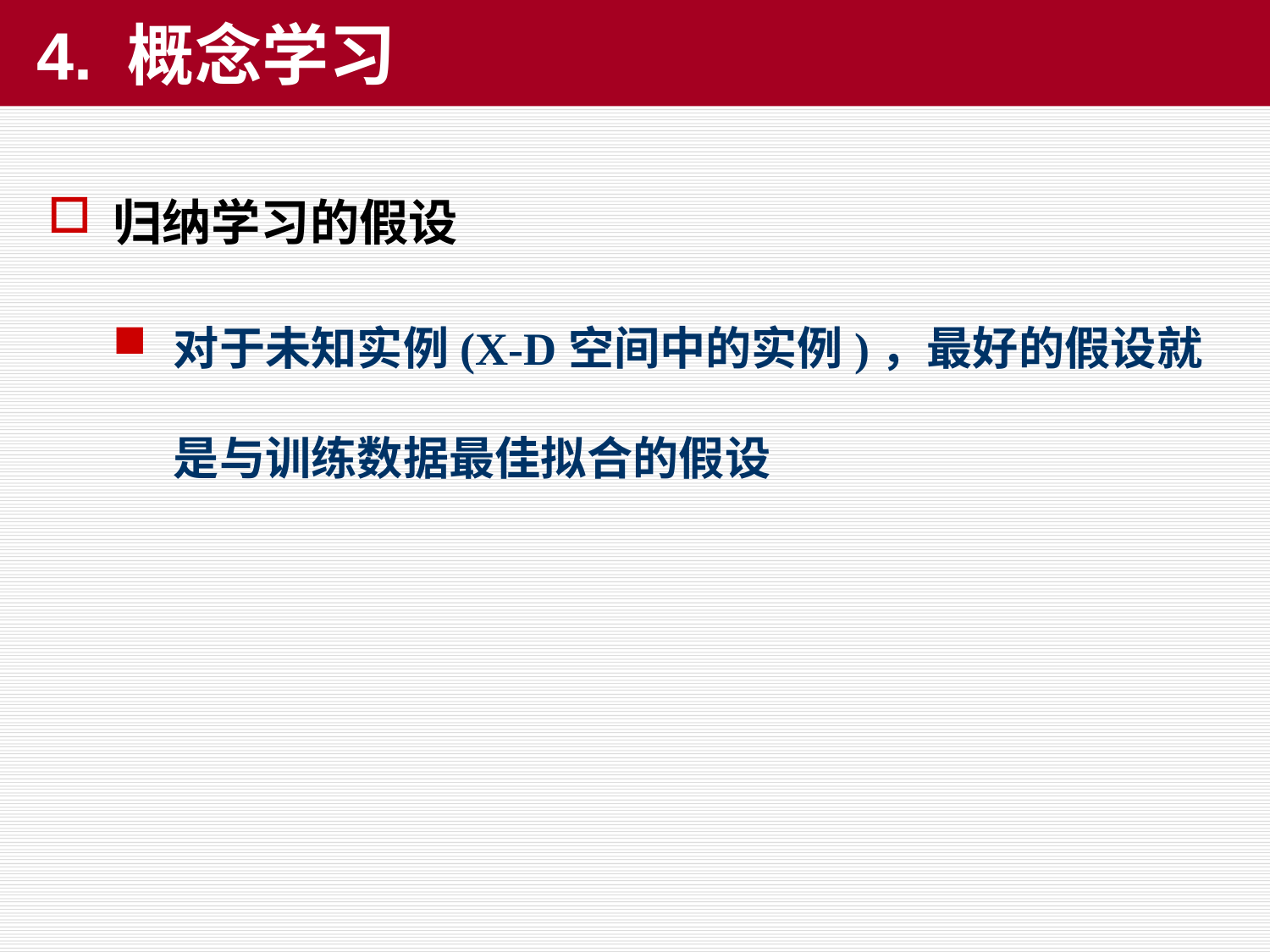

# 4. 概念学习
归纳学习的假设
对于未知实例(X-D空间中的实例)，最好的假设就是与训练数据最佳拟合的假设